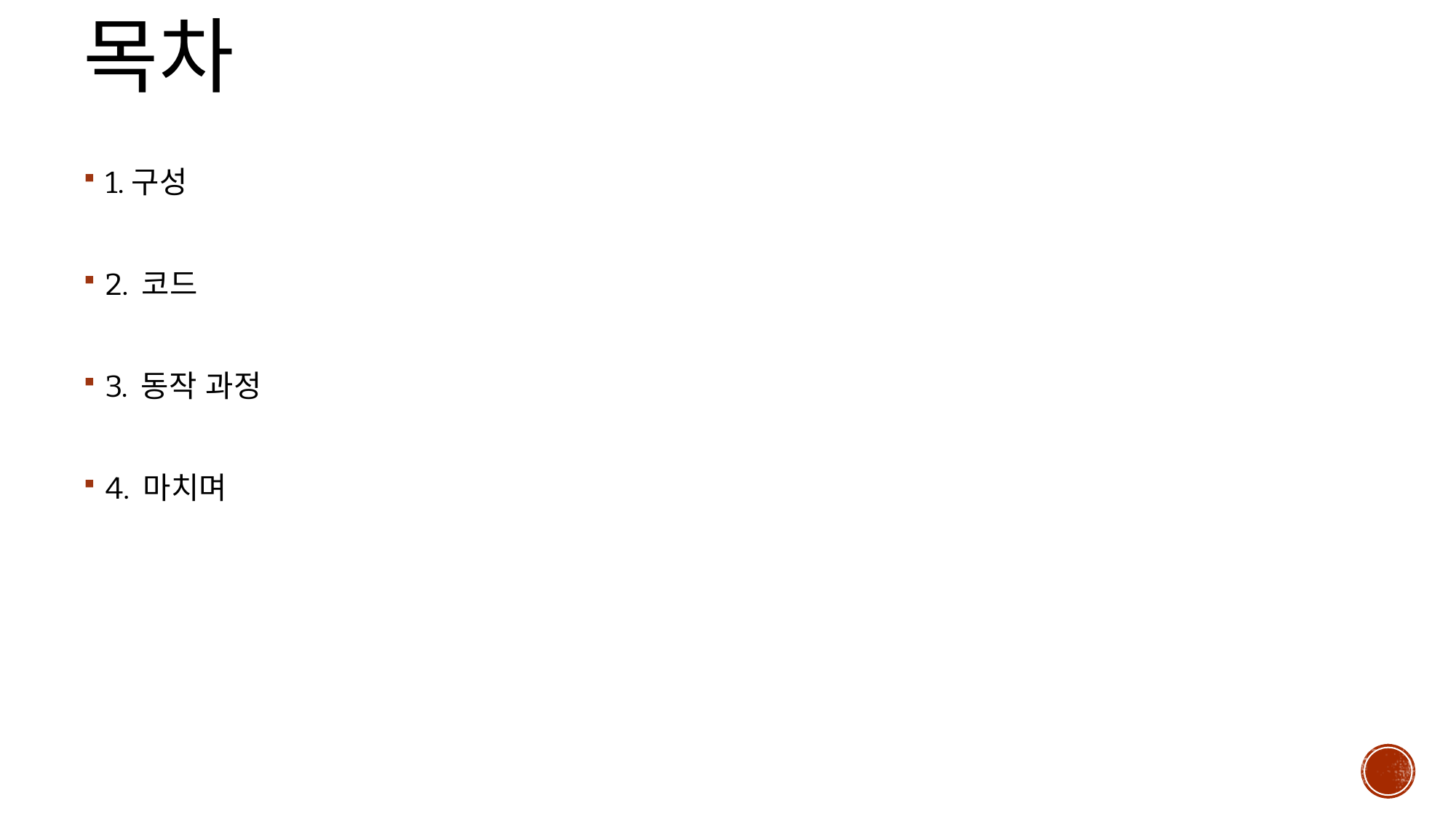

# 목차
1.구성

2. 코드

3. 동작 과정

4. 마치며